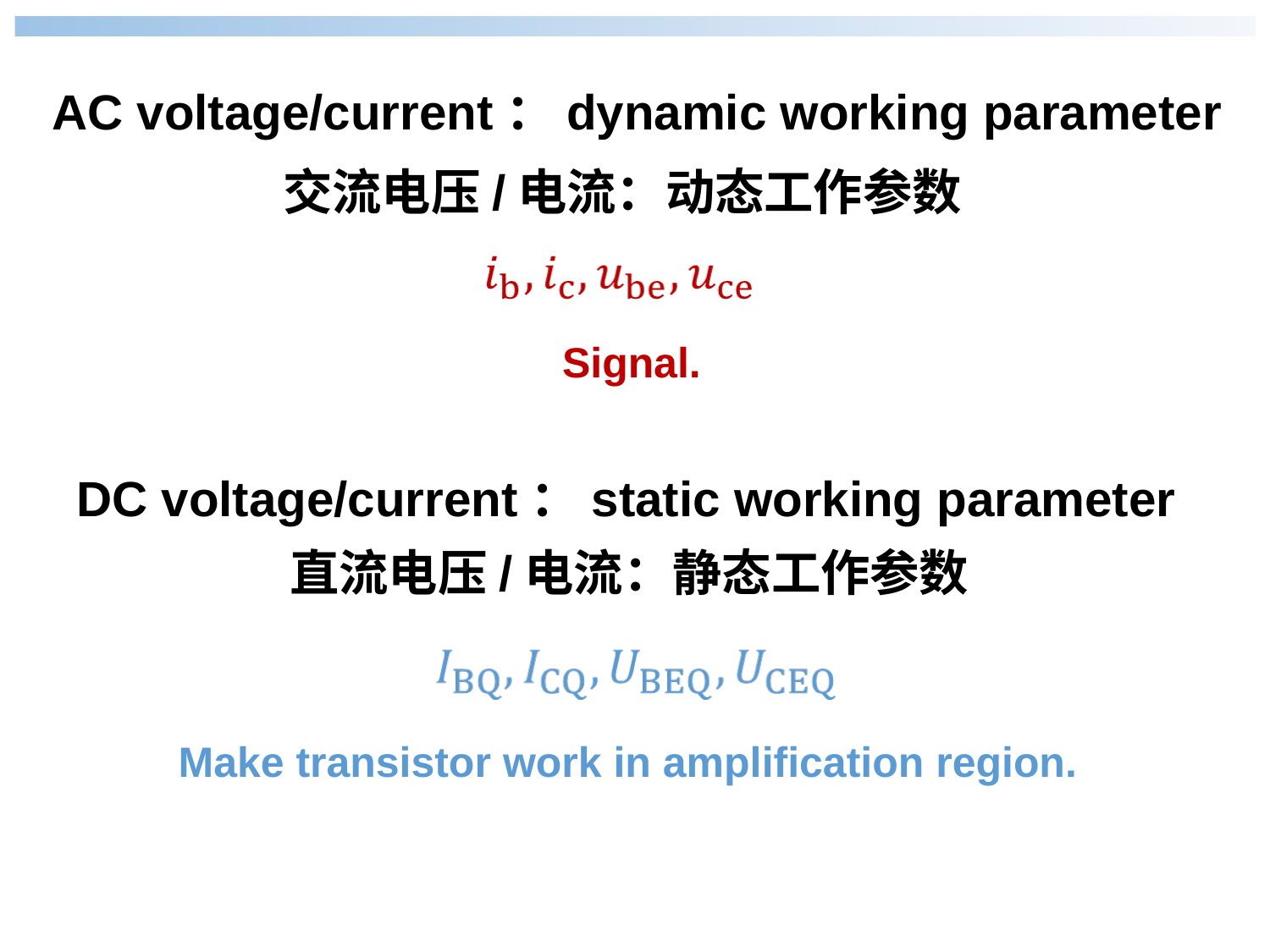

AC voltage/current：dynamic working parameter
交流电压/电流：动态工作参数

Signal.
DC voltage/current：static working parameter
直流电压/电流：静态工作参数

Make transistor work in amplification region.